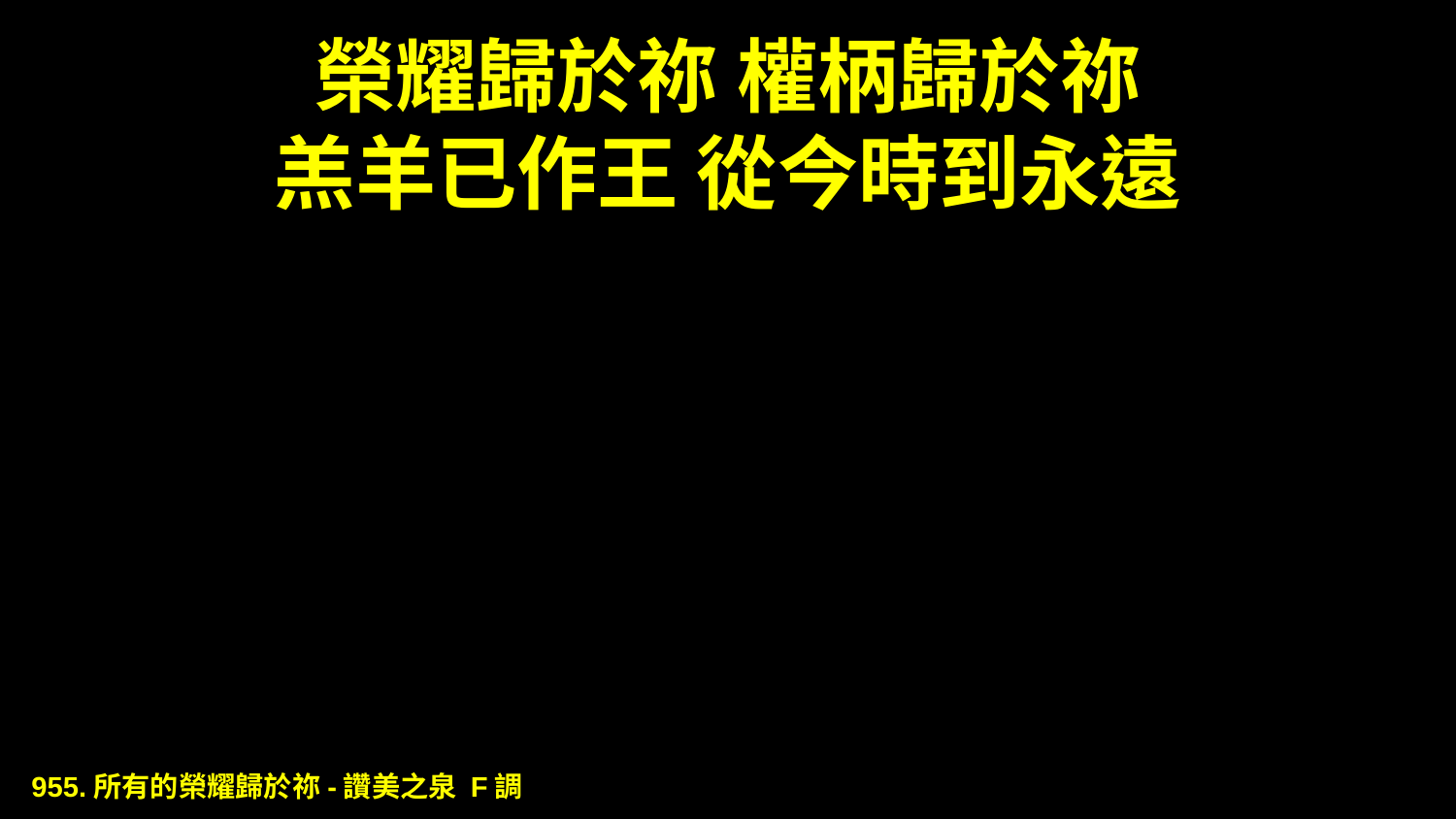

# 榮耀歸於祢 權柄歸於祢 羔羊已作王 從今時到永遠
955.所有的榮耀歸於祢-讚美之泉 F調